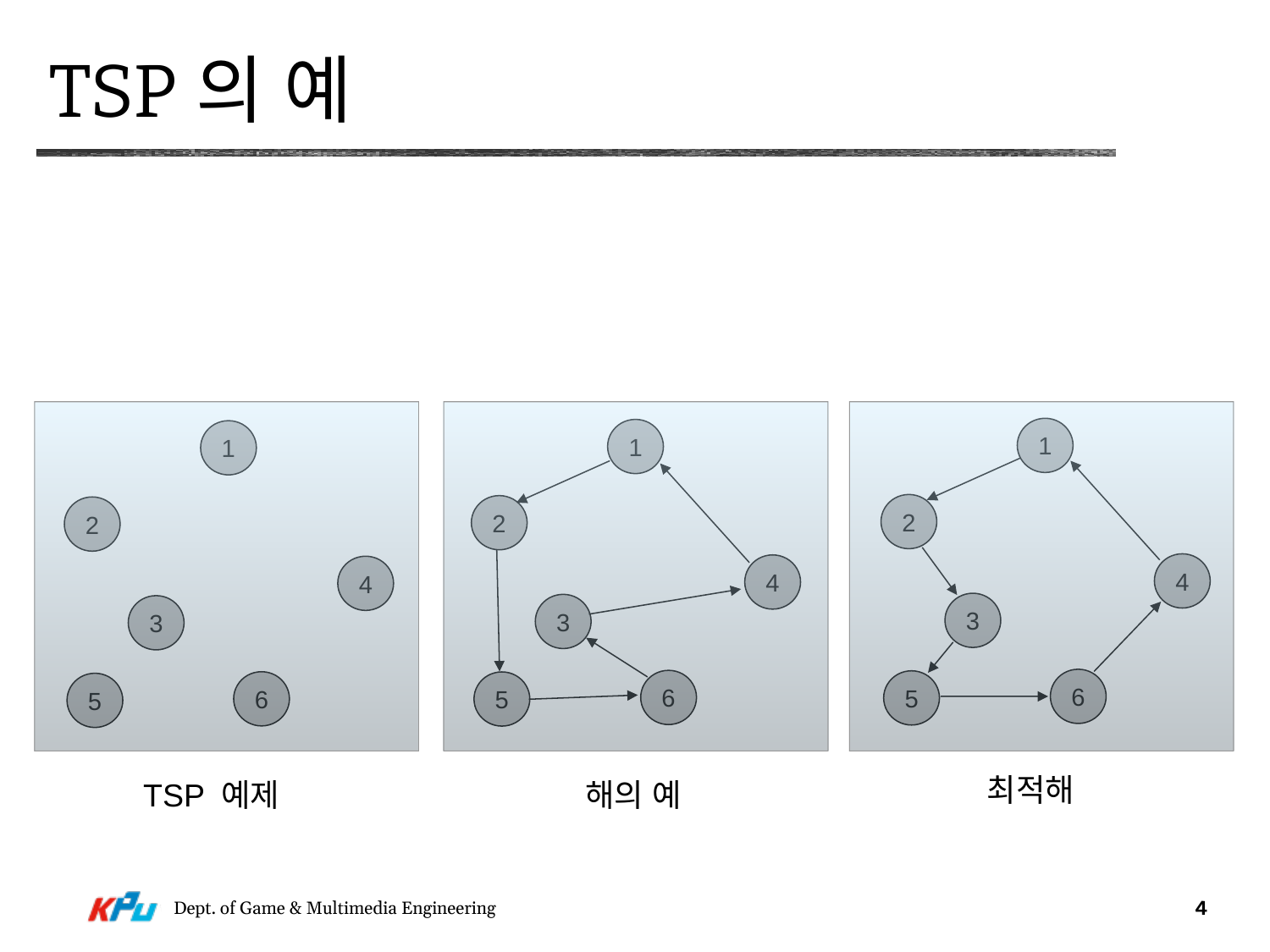

# TSP의 예

1
1
1

2
2
2

4
4
4

3
3
3

6
6
5
6
5
5

최적해
해의 예
TSP 예제
Dept. of Game & Multimedia Engineering
4